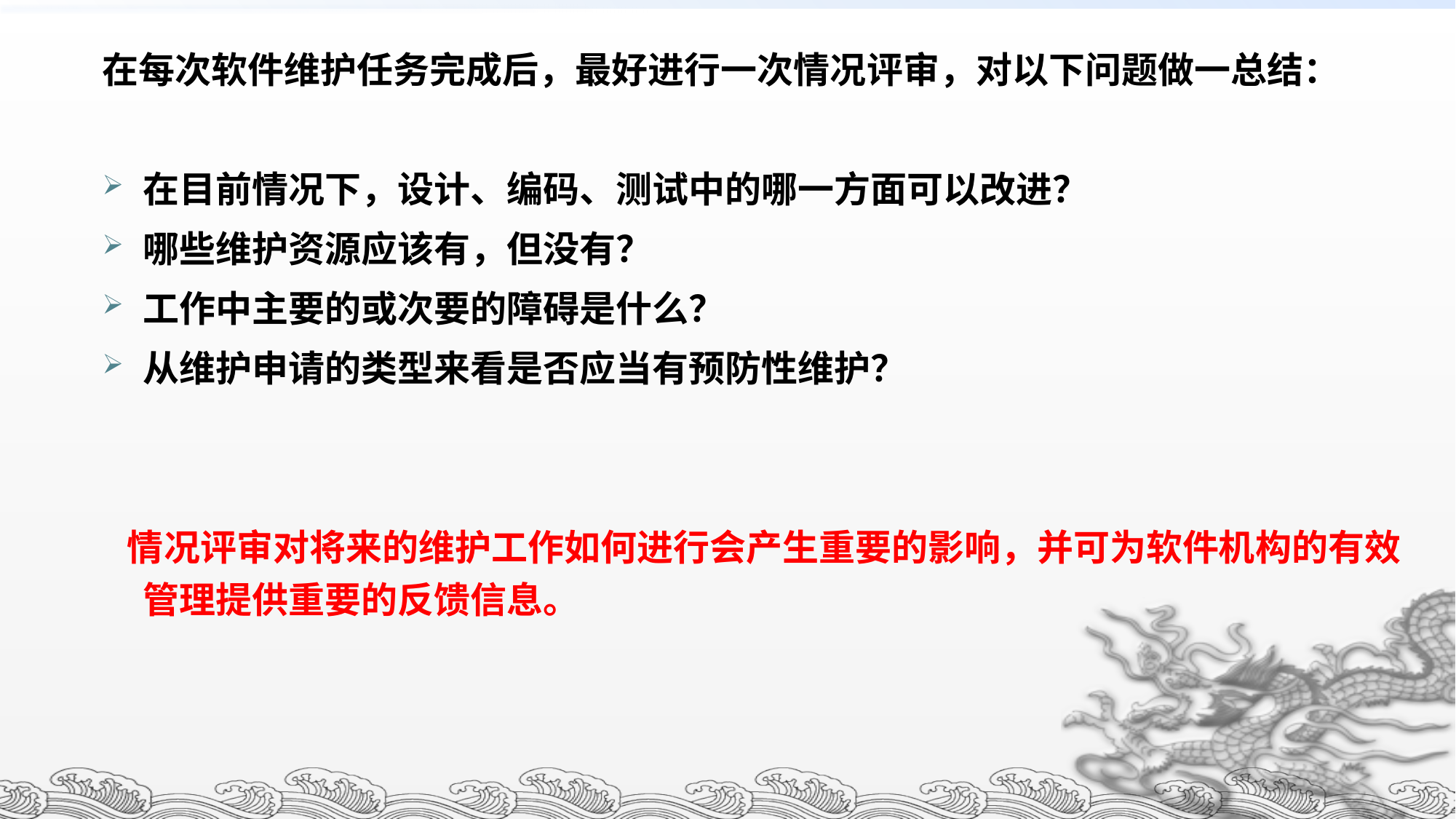

在每次软件维护任务完成后，最好进行一次情况评审，对以下问题做一总结：

在目前情况下，设计、编码、测试中的哪一方面可以改进？
哪些维护资源应该有，但没有？
工作中主要的或次要的障碍是什么？
从维护申请的类型来看是否应当有预防性维护？

  情况评审对将来的维护工作如何进行会产生重要的影响，并可为软件机构的有效管理提供重要的反馈信息。